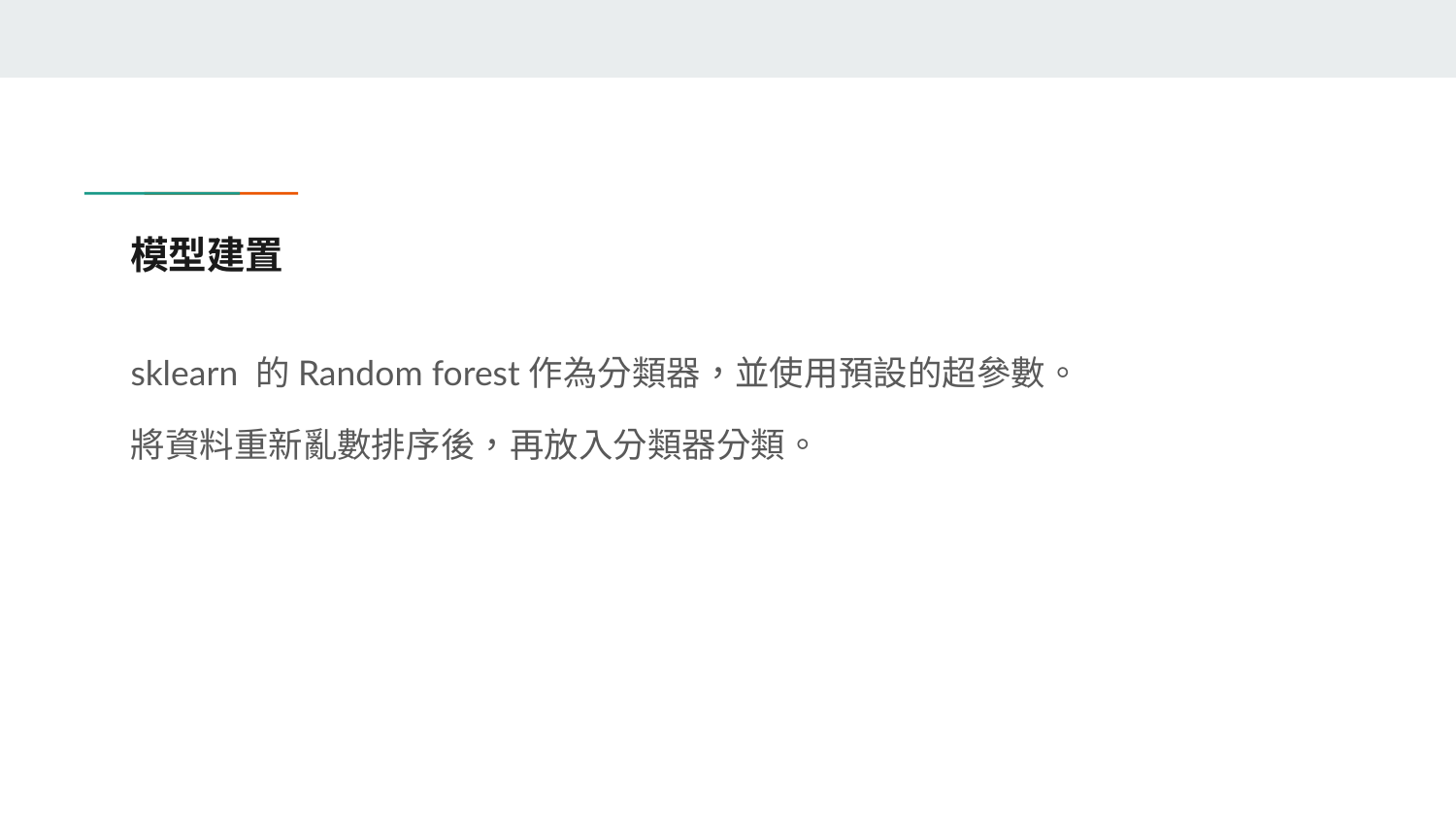

# 模型建置
sklearn 的Random forest作為分類器，並使用預設的超參數。
將資料重新亂數排序後，再放入分類器分類。